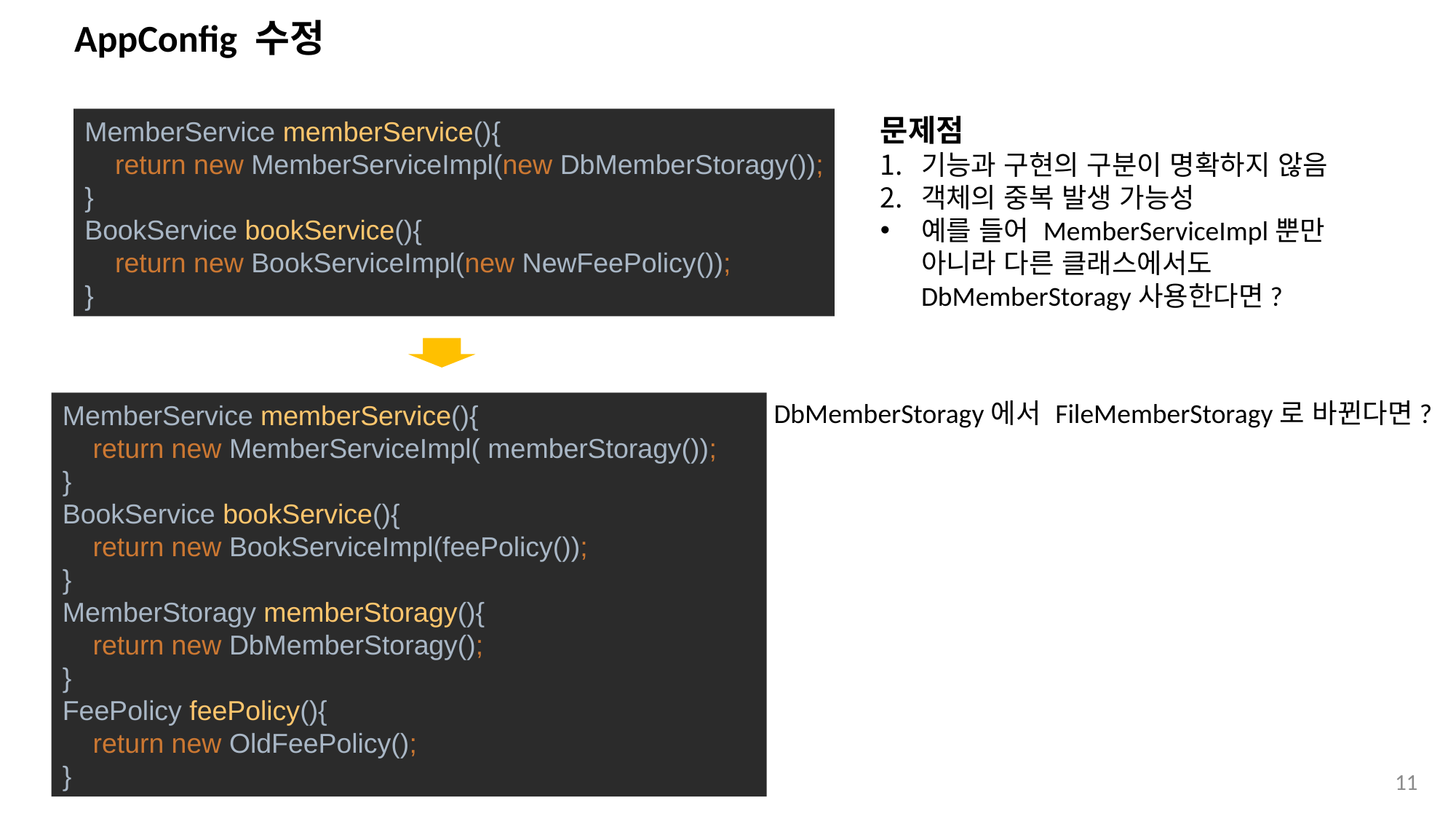

# AppConfig 수정
문제점
기능과 구현의 구분이 명확하지 않음
객체의 중복 발생 가능성
예를 들어 MemberServiceImpl뿐만 아니라 다른 클래스에서도 DbMemberStoragy사용한다면?
MemberService memberService(){
    return new MemberServiceImpl(new DbMemberStoragy());
}
BookService bookService(){
    return new BookServiceImpl(new NewFeePolicy());
}

MemberService memberService(){
    return new MemberServiceImpl( memberStoragy());
}
BookService bookService(){
    return new BookServiceImpl(feePolicy());
}
MemberStoragy memberStoragy(){
    return new DbMemberStoragy();
}
FeePolicy feePolicy(){
    return new OldFeePolicy();
}
DbMemberStoragy에서 FileMemberStoragy로 바뀐다면?
11